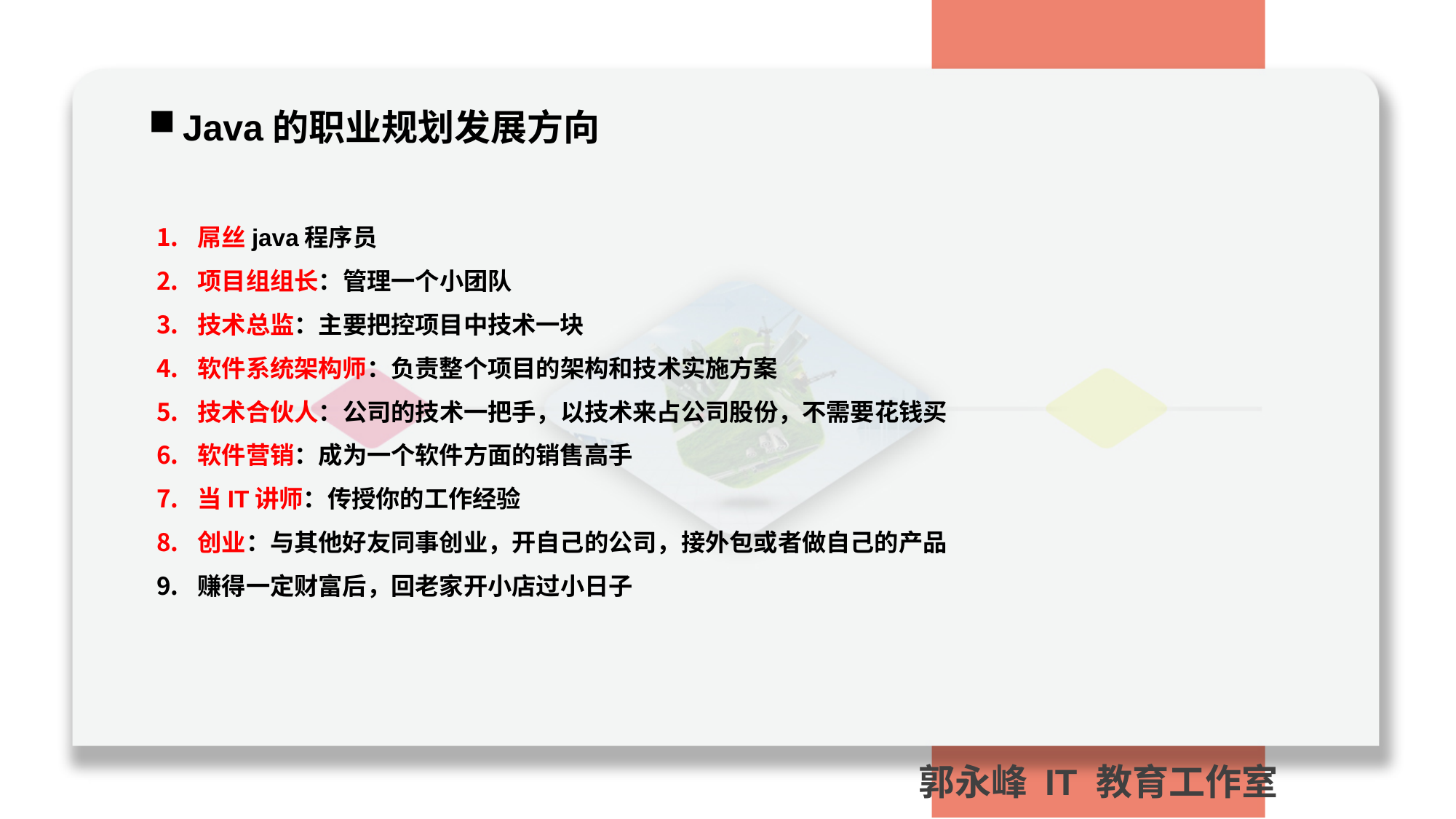

Java的职业规划发展方向

屌丝java程序员
项目组组长：管理一个小团队
技术总监：主要把控项目中技术一块
软件系统架构师：负责整个项目的架构和技术实施方案
技术合伙人：公司的技术一把手，以技术来占公司股份，不需要花钱买
软件营销：成为一个软件方面的销售高手
当IT讲师：传授你的工作经验
创业：与其他好友同事创业，开自己的公司，接外包或者做自己的产品
赚得一定财富后，回老家开小店过小日子